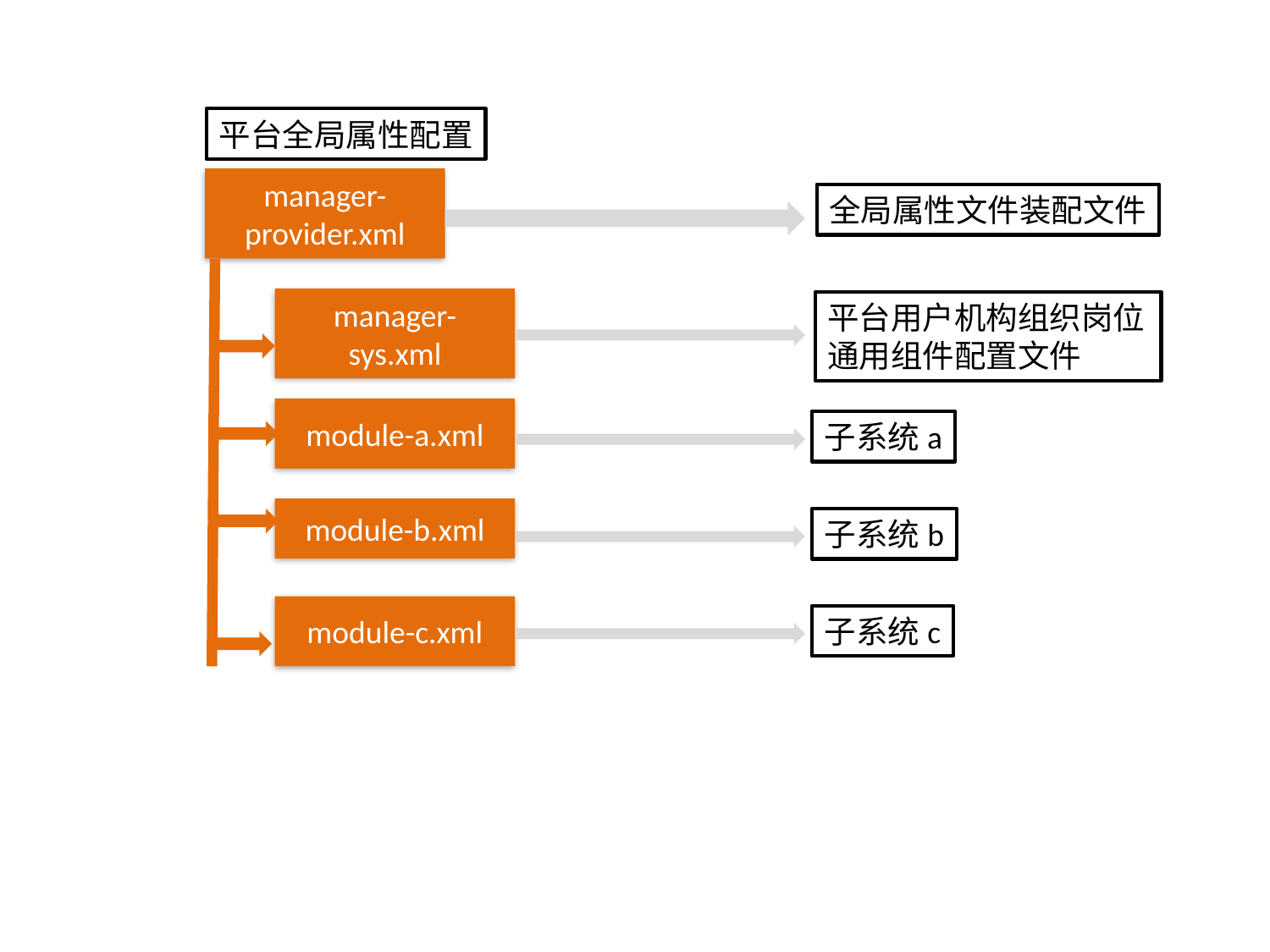

平台全局属性配置
manager-provider.xml
全局属性文件装配文件

manager-sys.xml
平台用户机构组织岗位通用组件配置文件

module-a.xml
子系统a

module-b.xml

子系统b

module-c.xml
子系统c